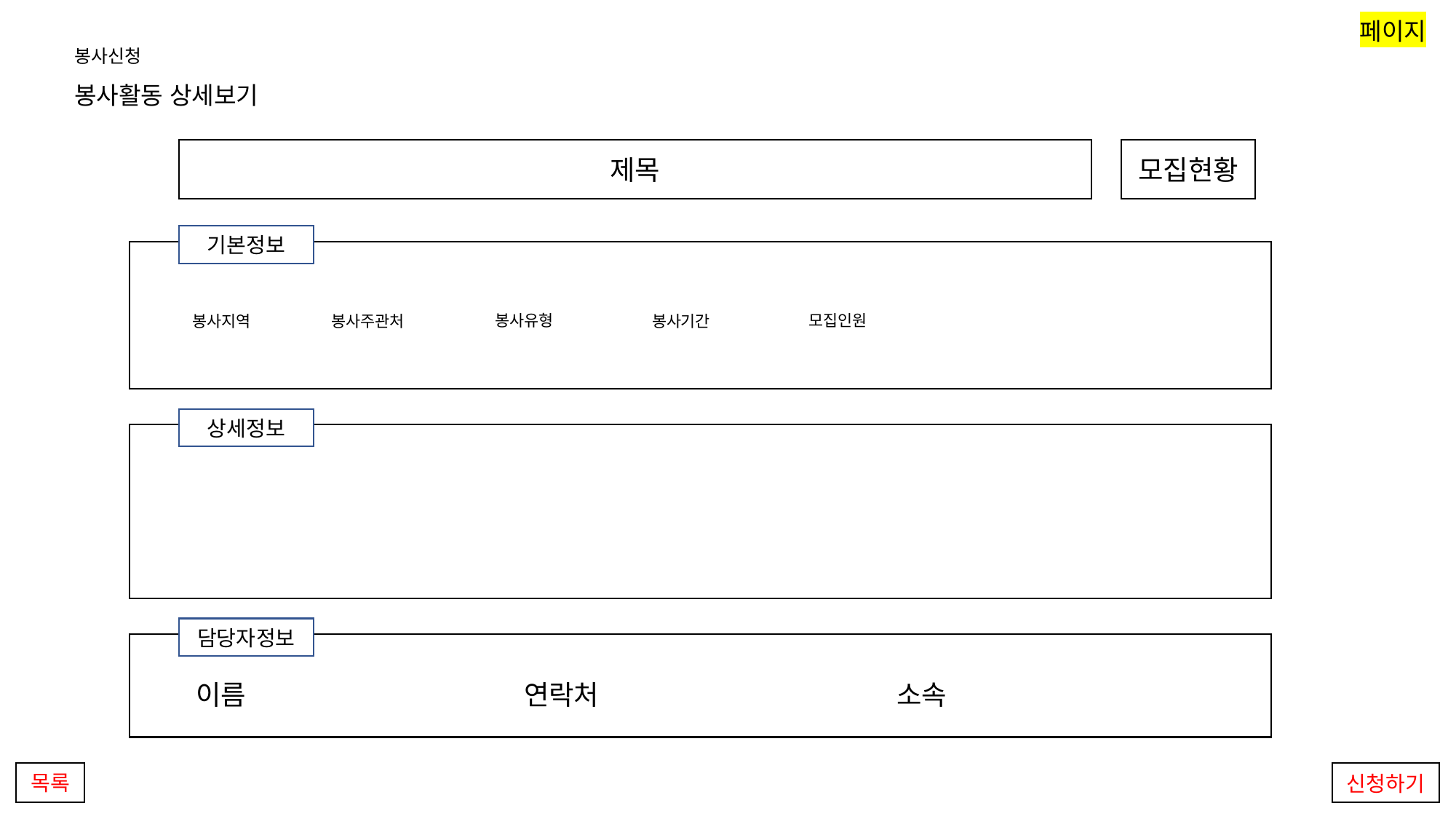

페이지
봉사신청
봉사활동 상세보기
제목
모집현황
기본정보

봉사유형
모집인원
봉사지역
봉사주관처
봉사기간
상세정보

담당자정보

이름
연락처
소속
목록
신청하기